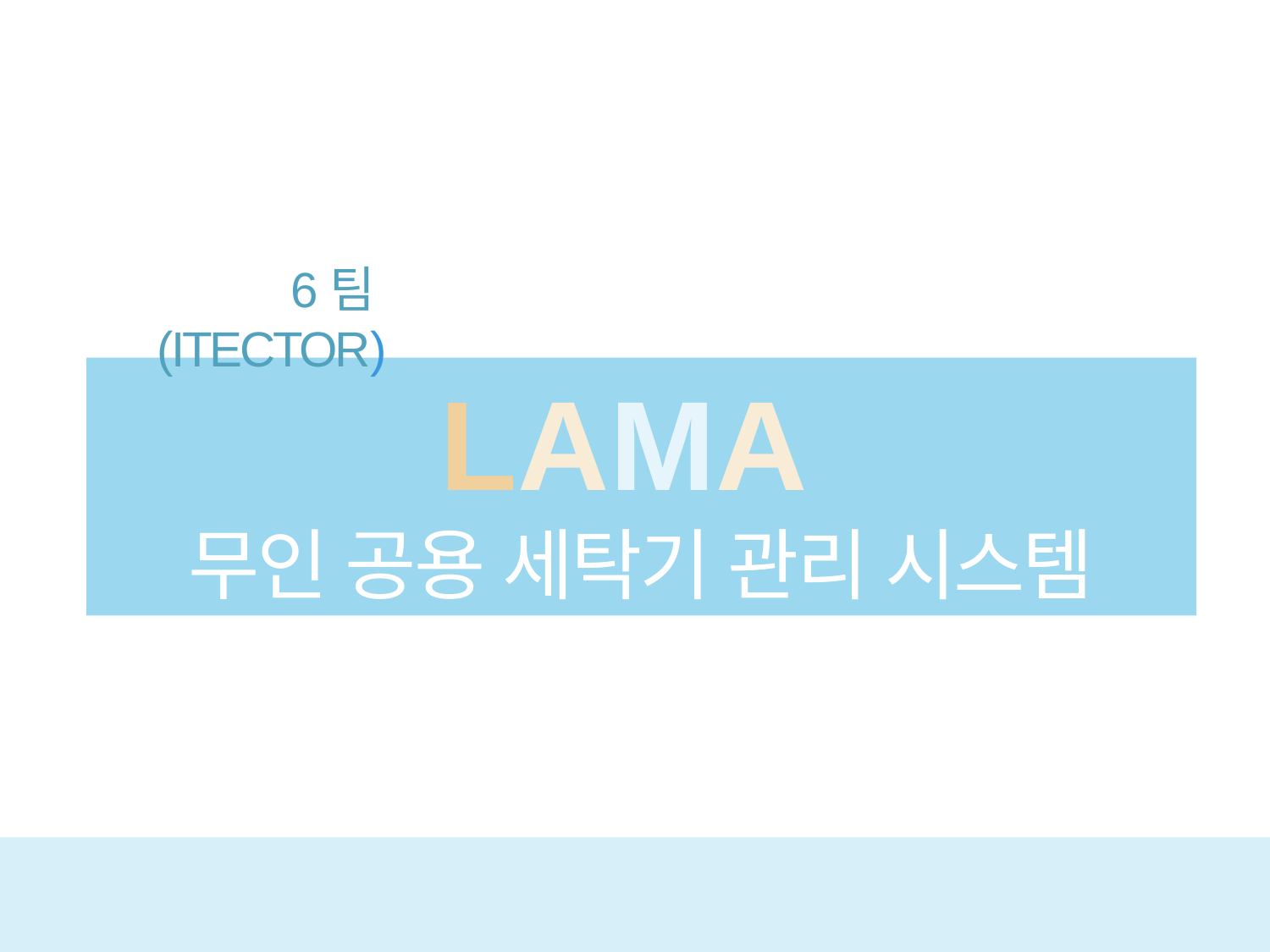

6팀(ITECTOR)
LAMA
무인 공용 세탁기 관리 시스템